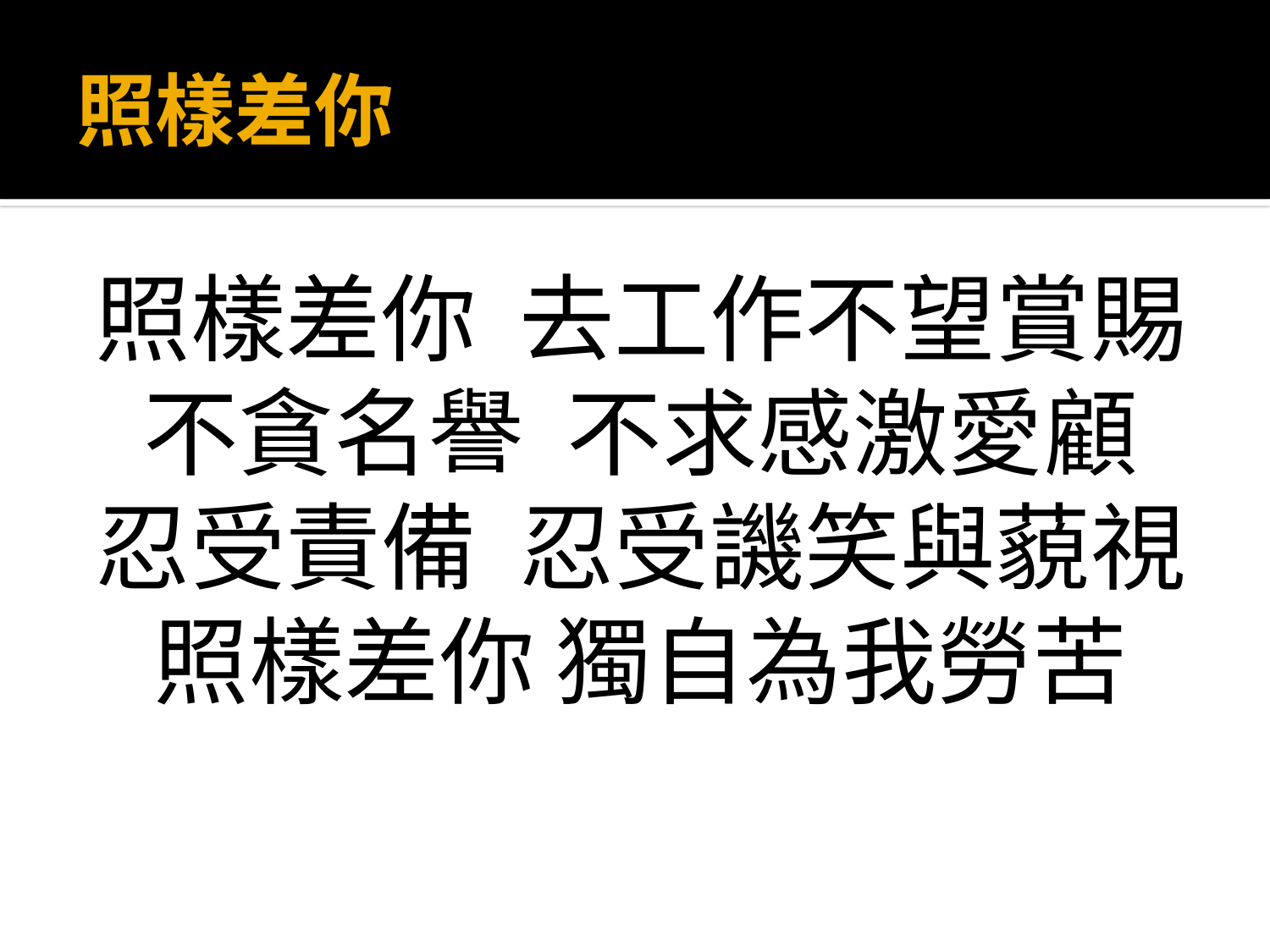

# 照樣差你
照樣差你  去工作不望賞賜
不貪名譽  不求感激愛顧
忍受責備  忍受譏笑與藐視
照樣差你 獨自為我勞苦